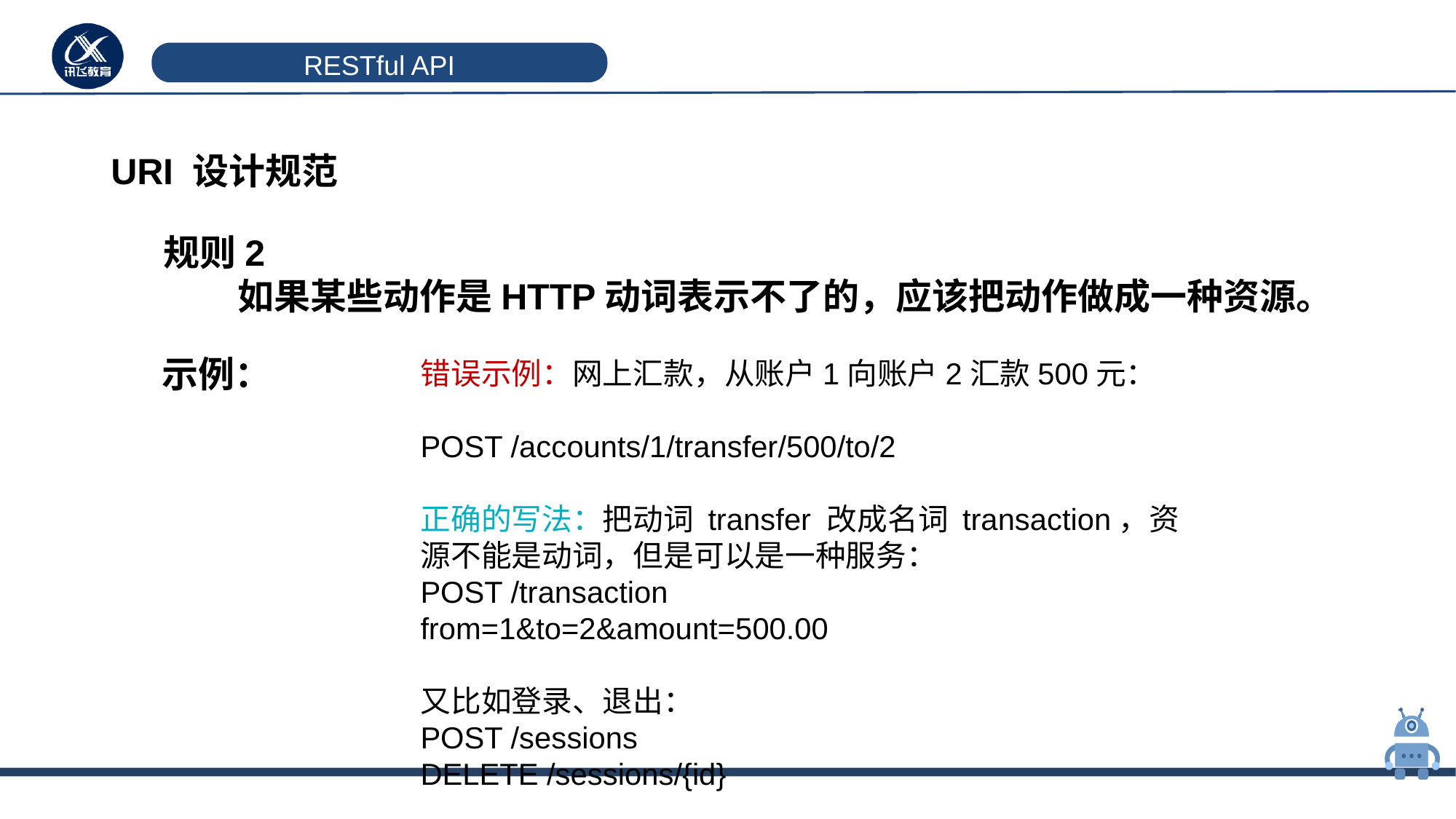

# RESTful API
URI 设计规范
规则2
        如果某些动作是HTTP动词表示不了的，应该把动作做成一种资源。
示例：
错误示例：网上汇款，从账户1向账户2汇款500元：
POST /accounts/1/transfer/500/to/2

正确的写法：把动词 transfer 改成名词 transaction，资源不能是动词，但是可以是一种服务：
POST /transaction
from=1&to=2&amount=500.00

又比如登录、退出：
POST /sessions
DELETE /sessions/{id}